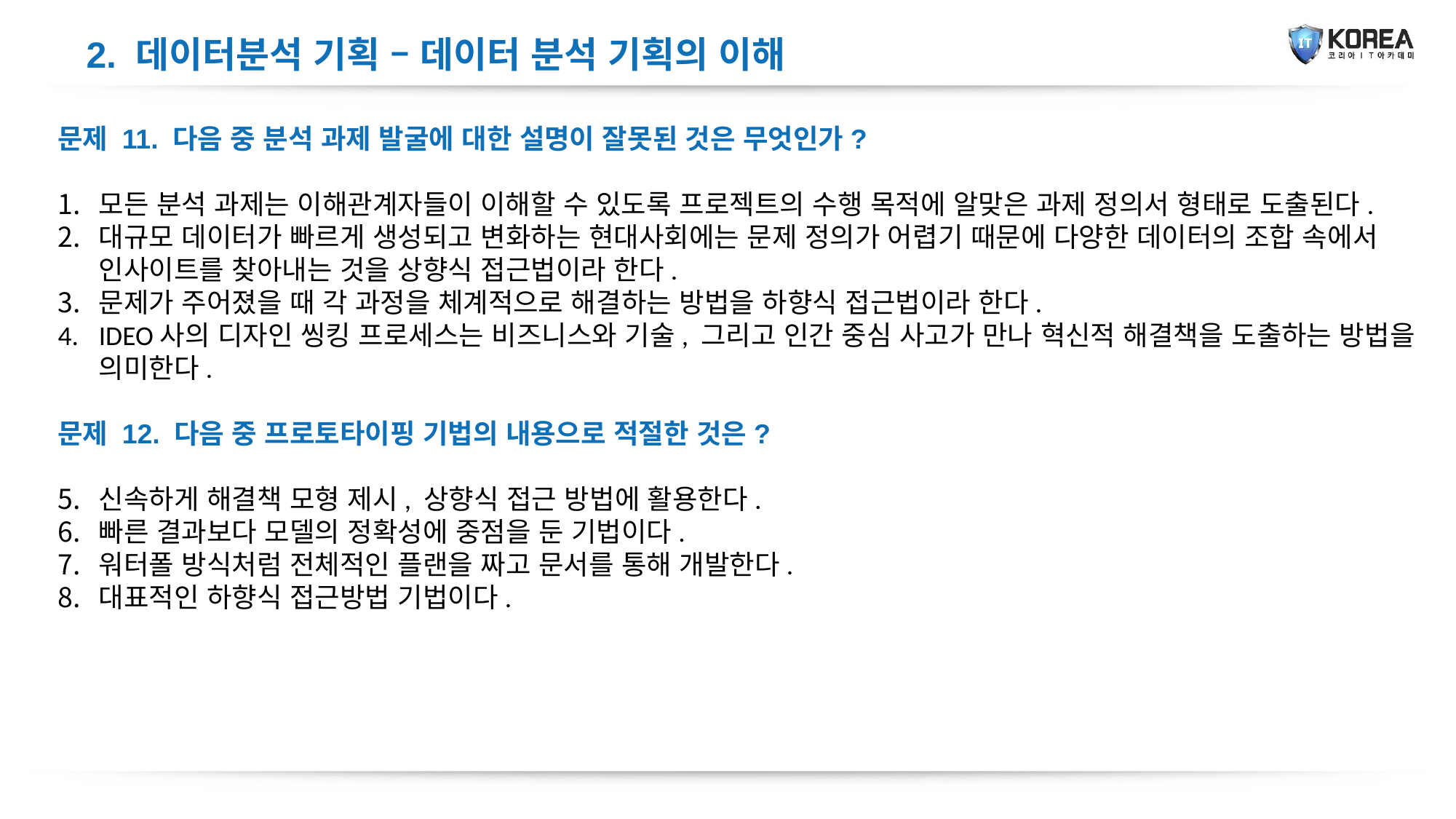

2. 데이터분석 기획 – 데이터 분석 기획의 이해
문제 11. 다음 중 분석 과제 발굴에 대한 설명이 잘못된 것은 무엇인가?

모든 분석 과제는 이해관계자들이 이해할 수 있도록 프로젝트의 수행 목적에 알맞은 과제 정의서 형태로 도출된다.
대규모 데이터가 빠르게 생성되고 변화하는 현대사회에는 문제 정의가 어렵기 때문에 다양한 데이터의 조합 속에서 인사이트를 찾아내는 것을 상향식 접근법이라 한다.
문제가 주어졌을 때 각 과정을 체계적으로 해결하는 방법을 하향식 접근법이라 한다.
IDEO사의 디자인 씽킹 프로세스는 비즈니스와 기술, 그리고 인간 중심 사고가 만나 혁신적 해결책을 도출하는 방법을 의미한다.

문제 12. 다음 중 프로토타이핑 기법의 내용으로 적절한 것은?

신속하게 해결책 모형 제시, 상향식 접근 방법에 활용한다.
빠른 결과보다 모델의 정확성에 중점을 둔 기법이다.
워터폴 방식처럼 전체적인 플랜을 짜고 문서를 통해 개발한다.
대표적인 하향식 접근방법 기법이다.